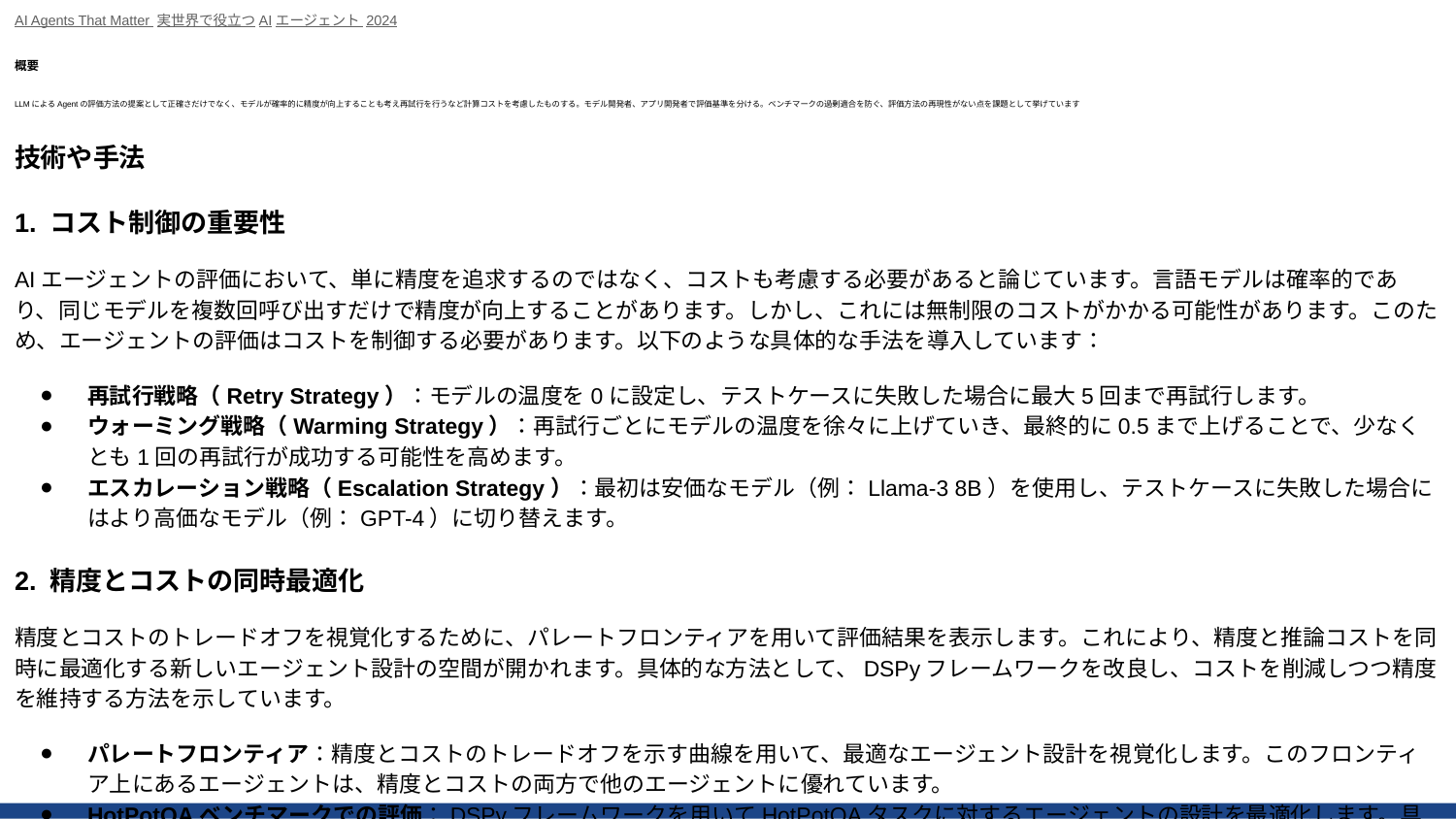

AI Agents That Matter 実世界で役立つAIエージェント 2024
概要
LLMによるAgentの評価方法の提案として正確さだけでなく、モデルが確率的に精度が向上することも考え再試行を行うなど計算コストを考慮したものする。モデル開発者、アプリ開発者で評価基準を分ける。ベンチマークの過剰適合を防ぐ、評価方法の再現性がない点を課題として挙げています
技術や手法
1. コスト制御の重要性
AIエージェントの評価において、単に精度を追求するのではなく、コストも考慮する必要があると論じています。言語モデルは確率的であり、同じモデルを複数回呼び出すだけで精度が向上することがあります。しかし、これには無制限のコストがかかる可能性があります。このため、エージェントの評価はコストを制御する必要があります。以下のような具体的な手法を導入しています：
再試行戦略（Retry Strategy）：モデルの温度を0に設定し、テストケースに失敗した場合に最大5回まで再試行します。
ウォーミング戦略（Warming Strategy）：再試行ごとにモデルの温度を徐々に上げていき、最終的に0.5まで上げることで、少なくとも1回の再試行が成功する可能性を高めます。
エスカレーション戦略（Escalation Strategy）：最初は安価なモデル（例：Llama-3 8B）を使用し、テストケースに失敗した場合にはより高価なモデル（例：GPT-4）に切り替えます。
2. 精度とコストの同時最適化
精度とコストのトレードオフを視覚化するために、パレートフロンティアを用いて評価結果を表示します。これにより、精度と推論コストを同時に最適化する新しいエージェント設計の空間が開かれます。具体的な方法として、DSPyフレームワークを改良し、コストを削減しつつ精度を維持する方法を示しています。
パレートフロンティア：精度とコストのトレードオフを示す曲線を用いて、最適なエージェント設計を視覚化します。このフロンティア上にあるエージェントは、精度とコストの両方で他のエージェントに優れています。
HotPotQAベンチマークでの評価：DSPyフレームワークを用いてHotPotQAタスクに対するエージェントの設計を最適化します。具体的には、固定費用と変動費用のトレードオフを行い、最小限のコストで最大の精度を達成するエージェント設計を見つけます。
3. モデル開発者と下流開発者の評価ニーズの区別
モデル開発者と下流開発者は異なる評価ニーズを持っています。モデル開発者は学術的な関心から精度向上を目指し、下流開発者は実際のアプリケーションでの使用を目的としてコストと精度を重視します。このため、評価基準を分けることが提案されています。
モデル評価：コンピュータ使用量やパラメータ数などの指標を用いてモデルの性能を評価します。
下流評価：実際のドルコストや入出力トークン数を用いてエージェントの実行コストを評価します。これにより、時間の経過とともにコストが変動することや、APIの価格変動を考慮に入れることができます。
4. ベンチマークの過剰適合防止
多くのエージェントベンチマークは過剰適合の問題に直面しています。これを防ぐために、適切なホールドアウトセットを作成し、それを秘密に保つことが重要です。また、ベンチマークはエージェントの一般化能力を評価するために、タスクレベルやドメインレベルでのホールドアウトセットを含むべきです。
ホールドアウトセットの適用：評価セットと異なるタスクやドメインを含むホールドアウトセットを作成し、エージェントの一般化能力を評価します。
秘密保持：ホールドアウトセットを秘密に保つことで、エージェントが特定のタスクに過剰適合するのを防ぎます。
5. 評価方法の標準化と再現性
評価方法の標準化が欠如しているため、再現性の問題が生じています。これを解決するために、以下のステップを提案しています：
評価スクリプトの標準化：すべてのエージェント開発者が同じ評価スクリプトを使用することで、結果の比較が容易になります。
エージェント評価フレームワークの開発：エージェント評価に特化した標準的なフレームワークを開発し、評価結果の信頼性と再現性を高めます。
これらの手法とフレームワークを実装することで、AIエージェントの評価がより実世界の応用に即したものとなり、精度だけでなくコストや効率も考慮した総合的な評価が可能になります。
使用用途
この研究の成果は、実世界でのAIエージェントの開発と評価に直接応用できます。特に、コスト効率の高いエージェントの設計と、モデル開発者および下流開発者のニーズに応じた評価フレームワークの構築に役立ちます。また、評価の標準化と再現性の向上により、AIエージェントの信頼性を高めることが期待されます。
次に読むべき論文
Evaluating Large Language Models Trained on Code
SWE-bench: Can Language Models Resolve Real-World GitHub Issues?
NovelQA: A Benchmark for Long-Range Novel Question Answering
Holistic Evaluation of Language Models
AgentBench: Evaluating LLMs as Agents
DSPyフレームワークは、AIエージェントの設計と最適化において、複数の言語モデル呼び出しを自己改善パイプラインにコンパイルするための宣言型フレームワークです。具体的には、以下の特徴を持っています：
DSPyフレームワークの特徴
宣言型アプローチ: DSPyは、ユーザーが具体的な手順を指定するのではなく、望む結果を宣言的に定義するアプローチを取ります。これにより、エージェントの設計が簡素化され、効率的なパイプラインを構築しやすくなります。
自己改善パイプライン: フレームワークは、エージェントがタスクを実行する過程でフィードバックを取り込み、自己改善を行うパイプラインを生成します。これにより、エージェントは時間とともにより良い結果を出せるようになります。
複数の言語モデルの統合: DSPyは、異なる言語モデルを組み合わせて使用することができ、それぞれのモデルの強みを活かしたパイプラインを構築できます。これにより、複雑なタスクにも対応可能な柔軟なエージェントを作成できます。
具体的な実装と最適化方法
パイプラインの構築: DSPyは、ユーザーが定義した目標に基づいてパイプラインを構築します。例えば、特定の質問応答タスクに対して、どのようなステップを踏むべきかを定義します。
ハイパーパラメータの最適化: DSPyは、Optunaなどのハイパーパラメータ最適化フレームワークを使用して、エージェントのパフォーマンスを最大化するための最適なハイパーパラメータを探索します。これには、モデルの温度設定、プロンプトの長さ、ショット数の調整などが含まれます。
コストと精度のトレードオフ: DSPyは、精度とコストのトレードオフを視覚化し、最適なエージェント設計を見つけるためのパレート最適化を行います。これにより、コストを抑えつつ高い精度を維持するエージェントを設計できます。
DSPyの応用例: HotPotQAでの評価
タスク設定: HotPotQAのような複雑な質問応答タスクに対して、DSPyは複数の言語モデルを使用したパイプラインを構築します。各ステップで適切なモデルを選択し、効率的に質問に答えることができるようにします。
最適化のプロセス: Optunaを使用して、最適なショット数やプロンプトの設定を見つけ出します。これにより、コストを最小限に抑えつつ、最大の精度を達成するエージェントを構築します。
結果の評価: DSPyを用いたエージェントは、通常の手法よりも低コストで高い精度を維持することができることを実証します。これにより、実世界での応用に適した効率的なエージェントを作成できます。
結論
DSPyフレームワークは、エージェントの設計と最適化において、宣言型アプローチと自己改善パイプラインを用いることで、複雑なタスクにも対応可能な柔軟かつ効率的なエージェントを構築するための強力なツールです。コストと精度のトレードオフを考慮し、最適なエージェント設計を見つけるための手法として、実世界でのAIエージェントの評価と応用に大いに役立ちます。